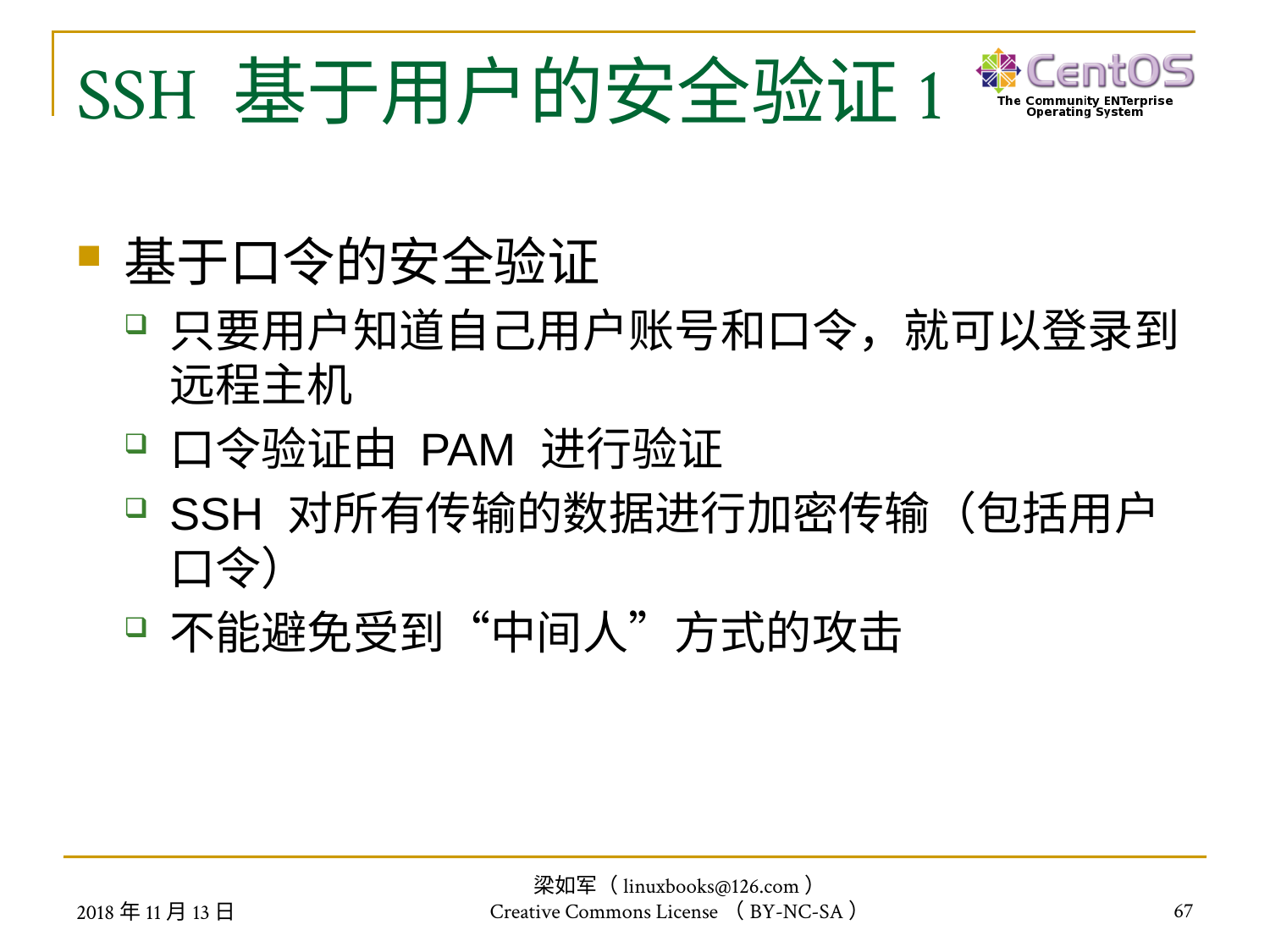

# SSH 基于用户的安全验证1
基于口令的安全验证
只要用户知道自己用户账号和口令，就可以登录到远程主机
口令验证由 PAM 进行验证
SSH 对所有传输的数据进行加密传输（包括用户口令）
不能避免受到“中间人”方式的攻击
梁如军（linuxbooks@126.com）
Creative Commons License（BY-NC-SA）
2018年11月13日
67